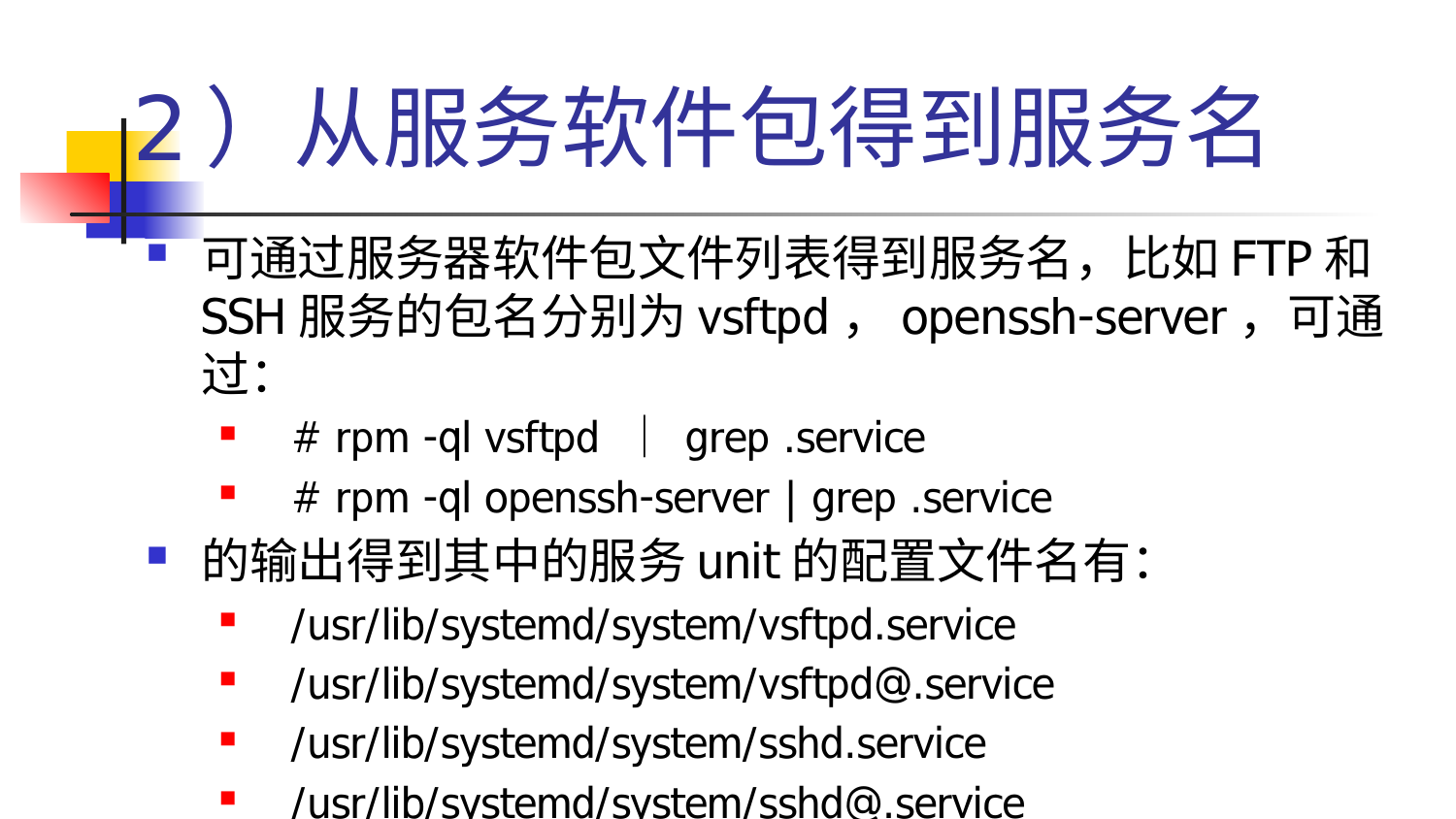

# 2）从服务软件包得到服务名
可通过服务器软件包文件列表得到服务名，比如FTP和SSH服务的包名分别为vsftpd，openssh-server，可通过：
  # rpm -ql vsftpd ｜ grep .service
  # rpm -ql openssh-server | grep .service
的输出得到其中的服务unit的配置文件名有：
  /usr/lib/systemd/system/vsftpd.service
  /usr/lib/systemd/system/vsftpd@.service
  /usr/lib/systemd/system/sshd.service
  /usr/lib/systemd/system/sshd@.service